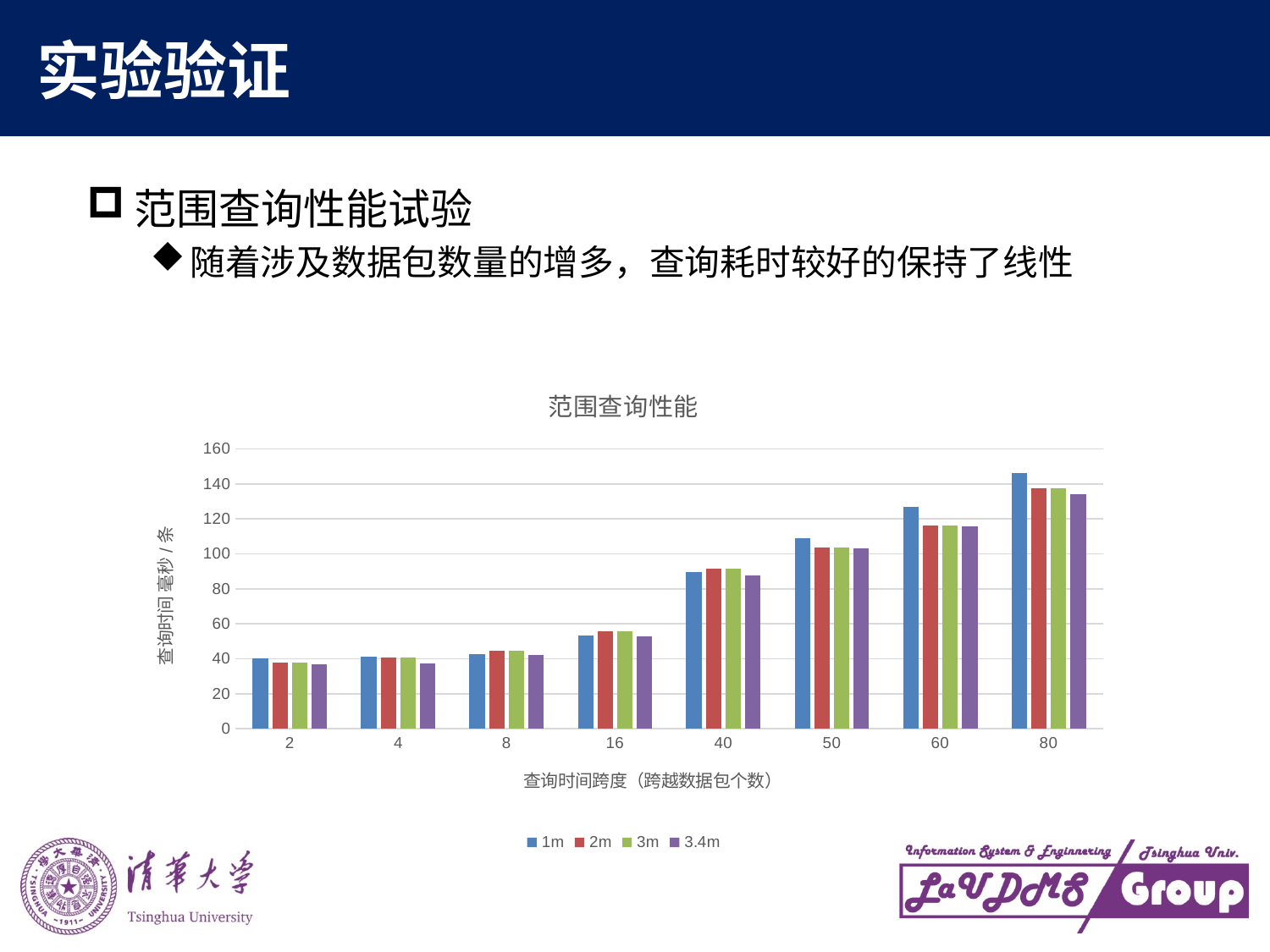

# 实验验证
范围查询性能试验
随着涉及数据包数量的增多，查询耗时较好的保持了线性

### Chart: 范围查询性能

| Category |  |  |  |  |
|---|---|---|---|---|
| 2 | 40.0 | 37.9 | 37.9 | 36.72 |
| 4 | 41.0 | 40.68 | 40.68 | 37.28 |
| 8 | 42.42 | 44.68 | 44.68 | 41.98 |
| 16 | 53.22 | 55.9 | 55.9 | 52.62 |
| 40 | 89.38 | 91.52 | 91.52 | 87.5 |
| 50 | 109.06 | 103.7 | 103.7 | 103.04 |
| 60 | 126.8 | 116.4 | 116.4 | 115.68 |
| 80 | 146.3 | 137.5 | 137.5 | 133.98 |